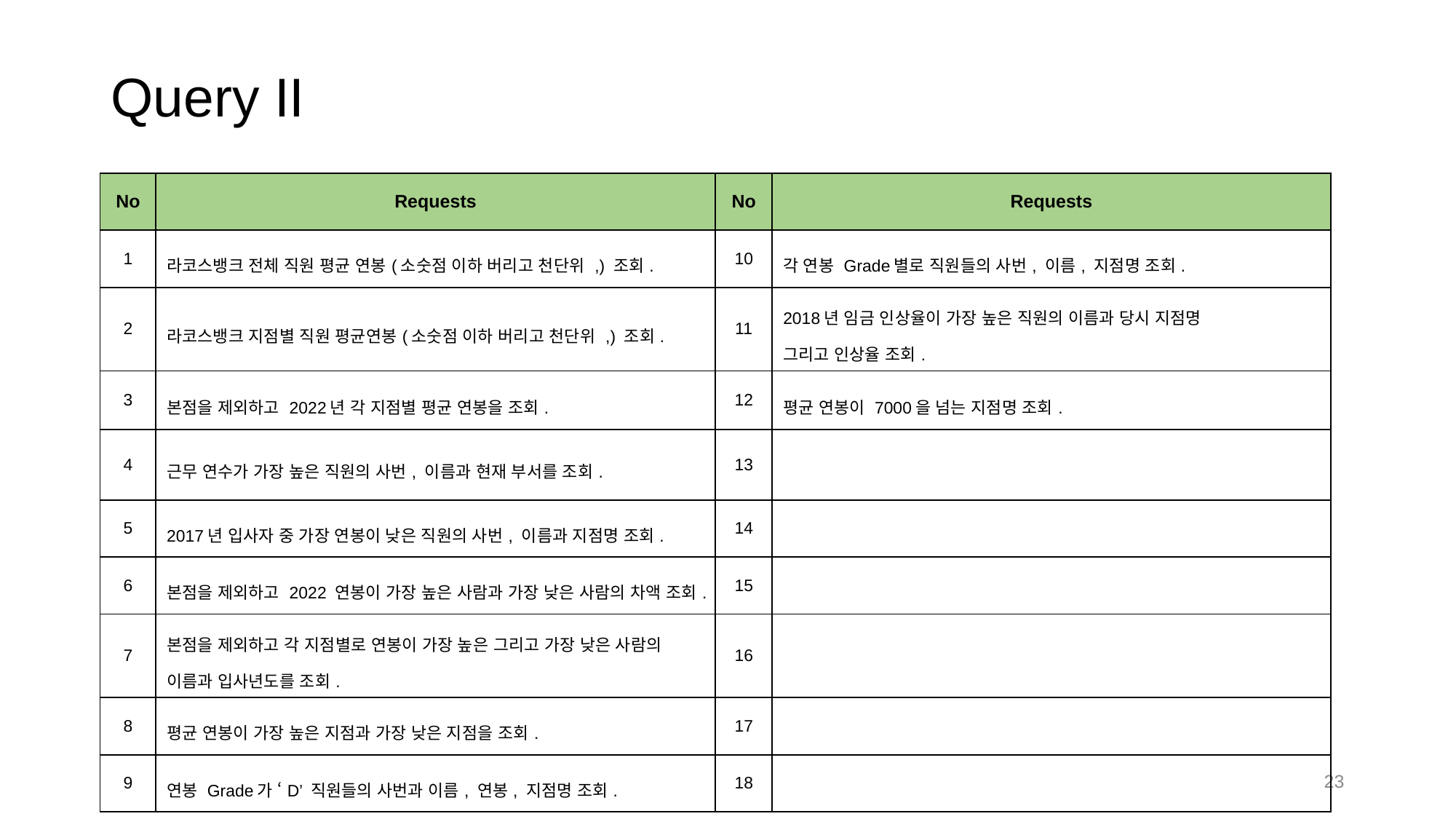

# Query II
| No | Requests | No | Requests |
| --- | --- | --- | --- |
| 1 | 라코스뱅크 전체 직원 평균 연봉(소숫점 이하 버리고 천단위 ,) 조회. | 10 | 각 연봉 Grade별로 직원들의 사번, 이름, 지점명 조회. |
| 2 | 라코스뱅크 지점별 직원 평균연봉(소숫점 이하 버리고 천단위 ,) 조회. | 11 | 2018년 임금 인상율이 가장 높은 직원의 이름과 당시 지점명 그리고 인상율 조회. |
| 3 | 본점을 제외하고 2022년 각 지점별 평균 연봉을 조회. | 12 | 평균 연봉이 7000을 넘는 지점명 조회. |
| 4 | 근무 연수가 가장 높은 직원의 사번, 이름과 현재 부서를 조회. | 13 |  |
| 5 | 2017년 입사자 중 가장 연봉이 낮은 직원의 사번, 이름과 지점명 조회. | 14 |  |
| 6 | 본점을 제외하고 2022 연봉이 가장 높은 사람과 가장 낮은 사람의 차액 조회. | 15 |  |
| 7 | 본점을 제외하고 각 지점별로 연봉이 가장 높은 그리고 가장 낮은 사람의 이름과 입사년도를 조회. | 16 |  |
| 8 | 평균 연봉이 가장 높은 지점과 가장 낮은 지점을 조회. | 17 |  |
| 9 | 연봉 Grade가 ‘D’ 직원들의 사번과 이름, 연봉, 지점명 조회. | 18 |  |
23